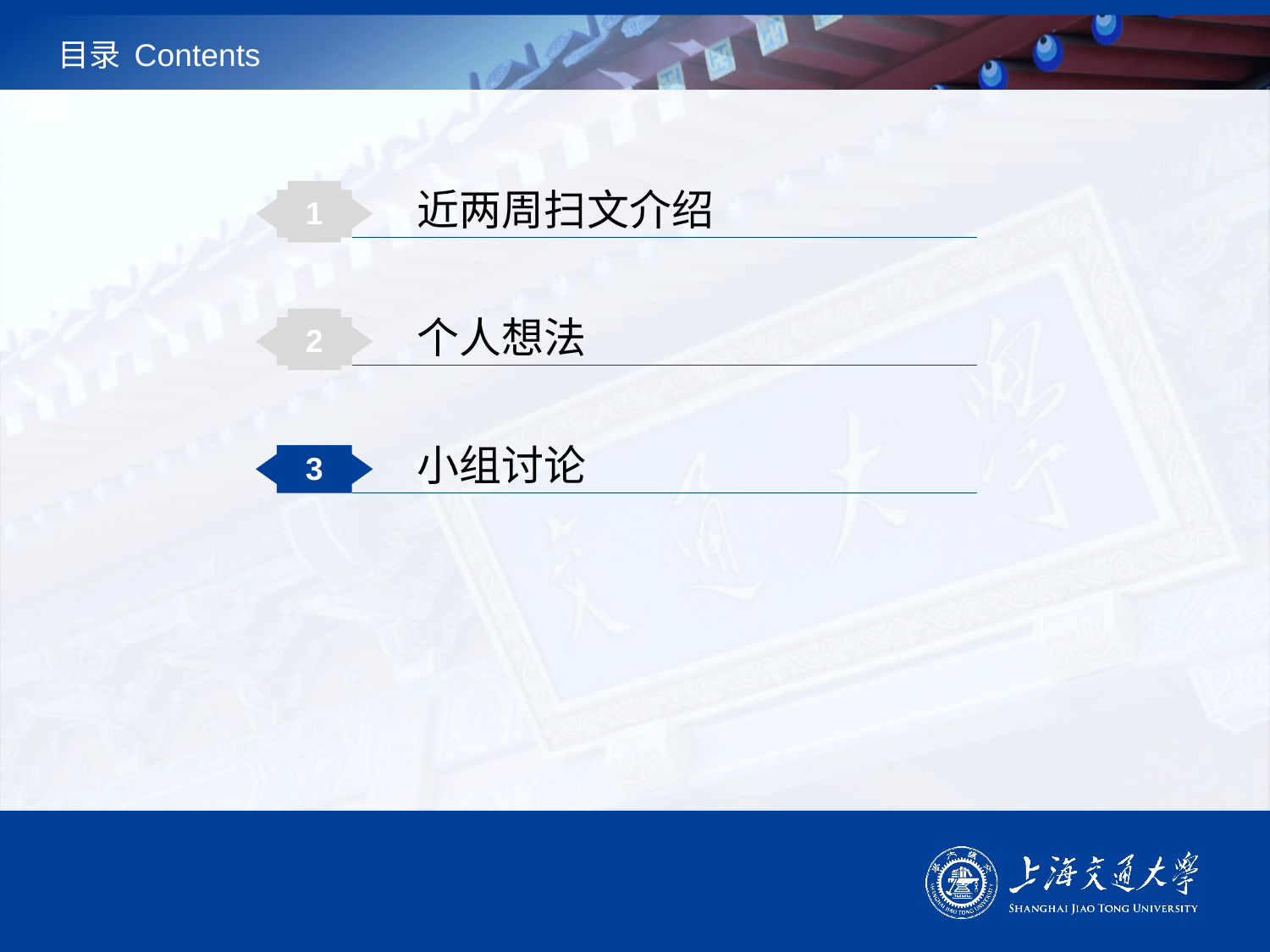

# 目录 Contents
近两周扫文介绍
1

个人想法
2

小组讨论
3